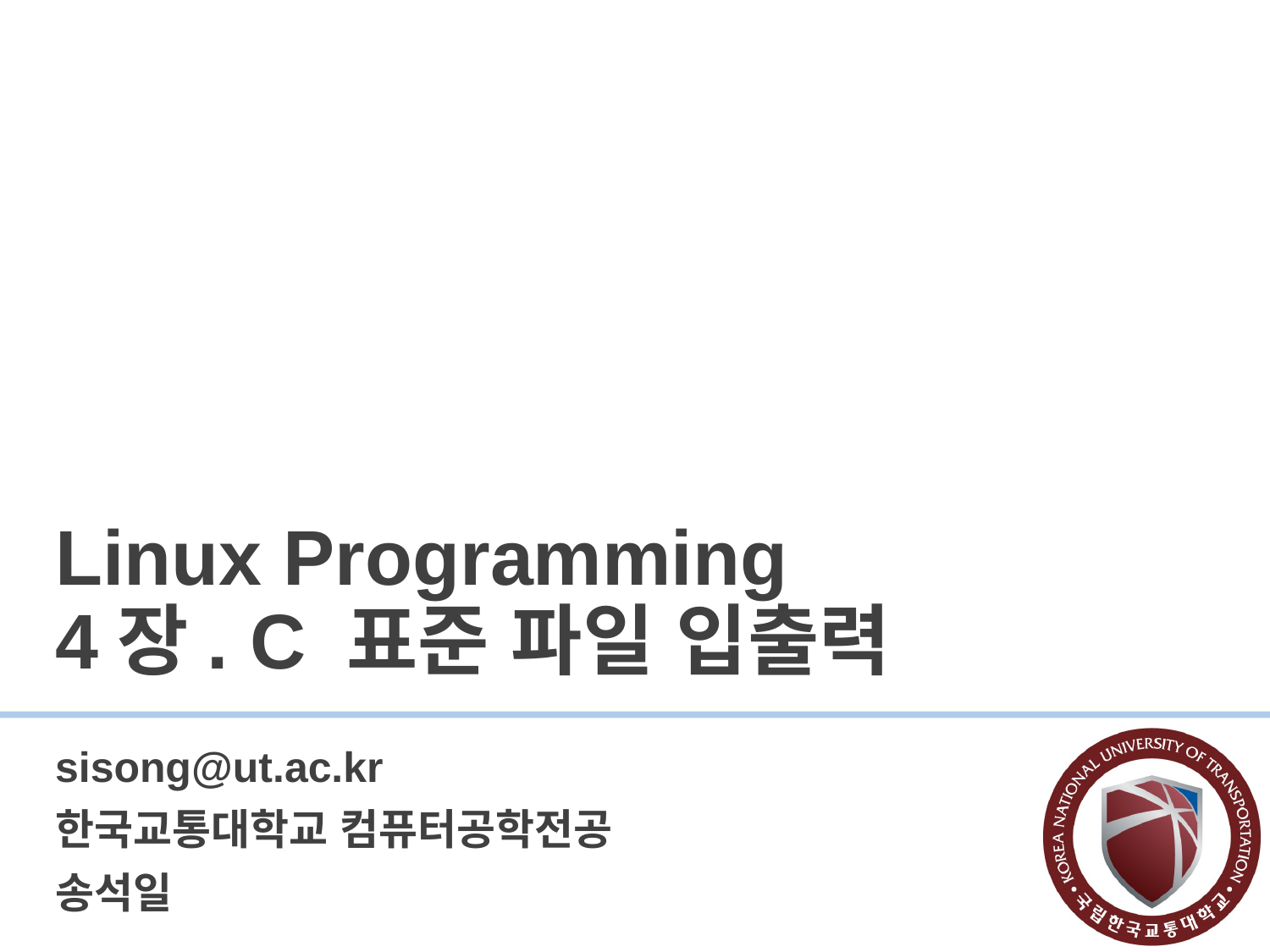

# Linux Programming 4장. C 표준 파일 입출력
sisong@ut.ac.kr
한국교통대학교 컴퓨터공학전공
송석일